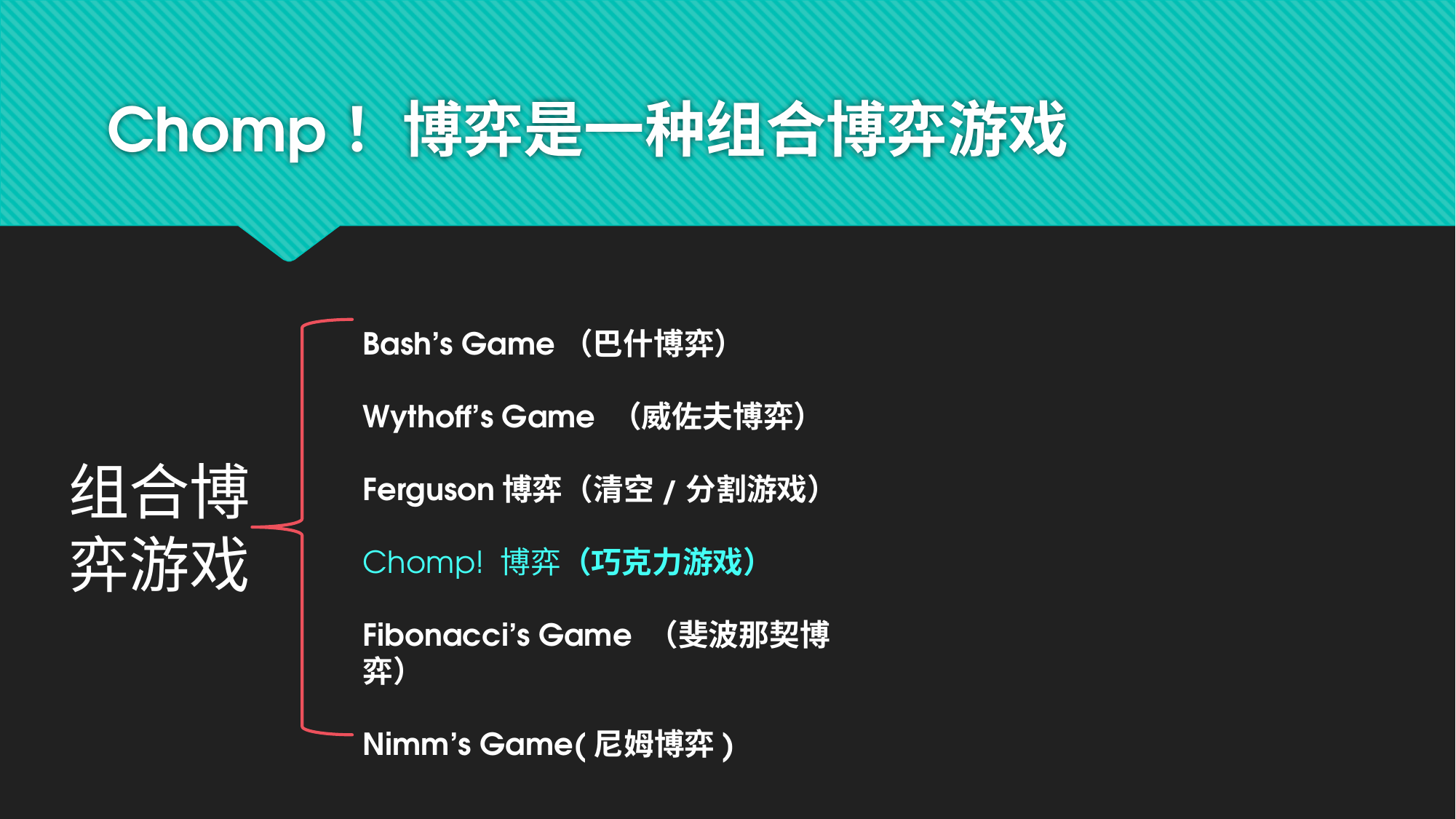

# Chomp！博弈是一种组合博弈游戏

Bash’s Game（巴什博弈）

Wythoff’s Game （威佐夫博弈）

Ferguson博弈（清空/分割游戏）

Chomp! 博弈（巧克力游戏）

Fibonacci’s Game （斐波那契博弈）

Nimm’s Game(尼姆博弈)
组合博弈游戏